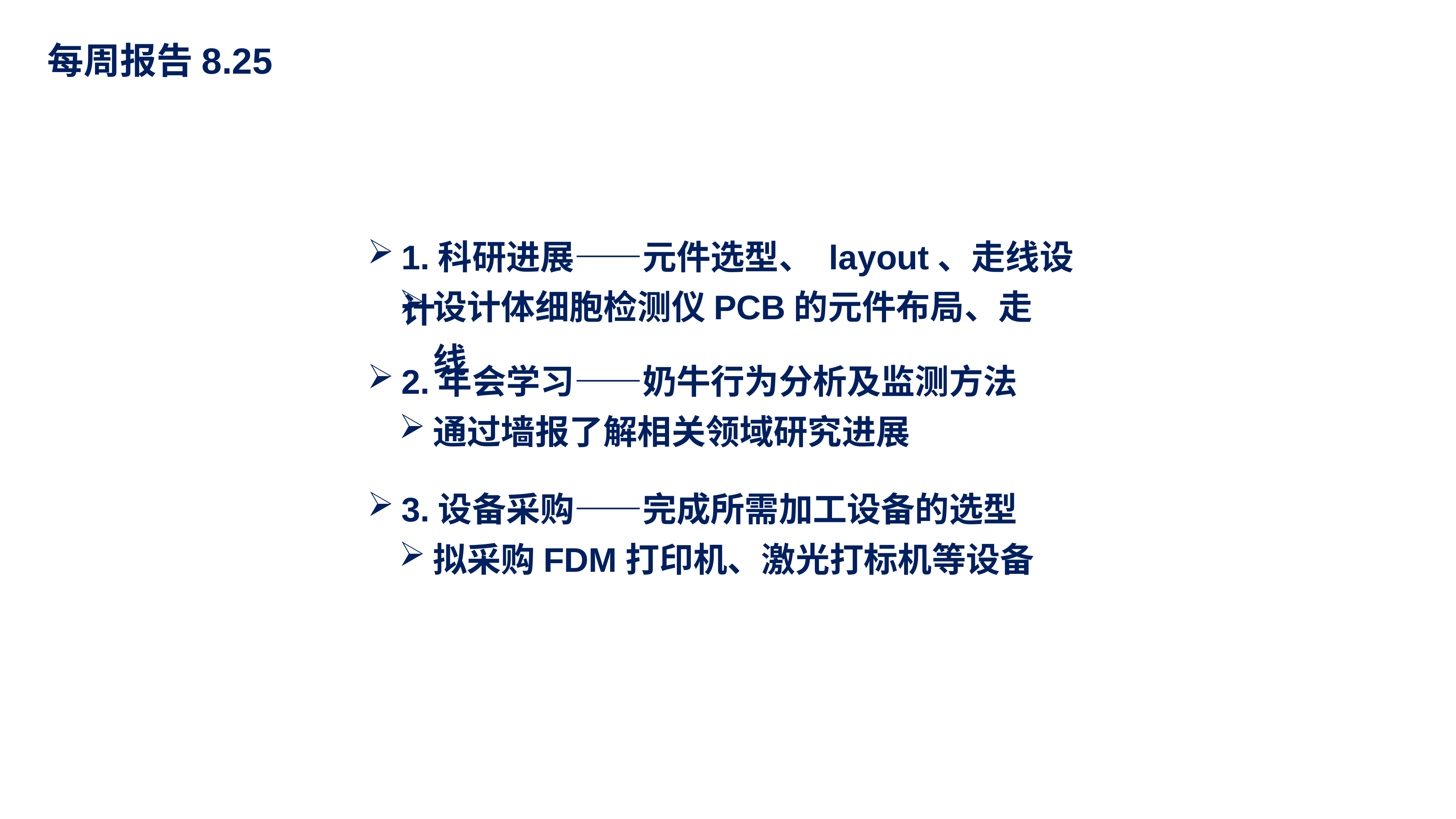

每周报告8.25
1.科研进展——元件选型、 layout、走线设计
设计体细胞检测仪PCB的元件布局、走线
2.年会学习——奶牛行为分析及监测方法
通过墙报了解相关领域研究进展
3.设备采购——完成所需加工设备的选型
拟采购FDM打印机、激光打标机等设备